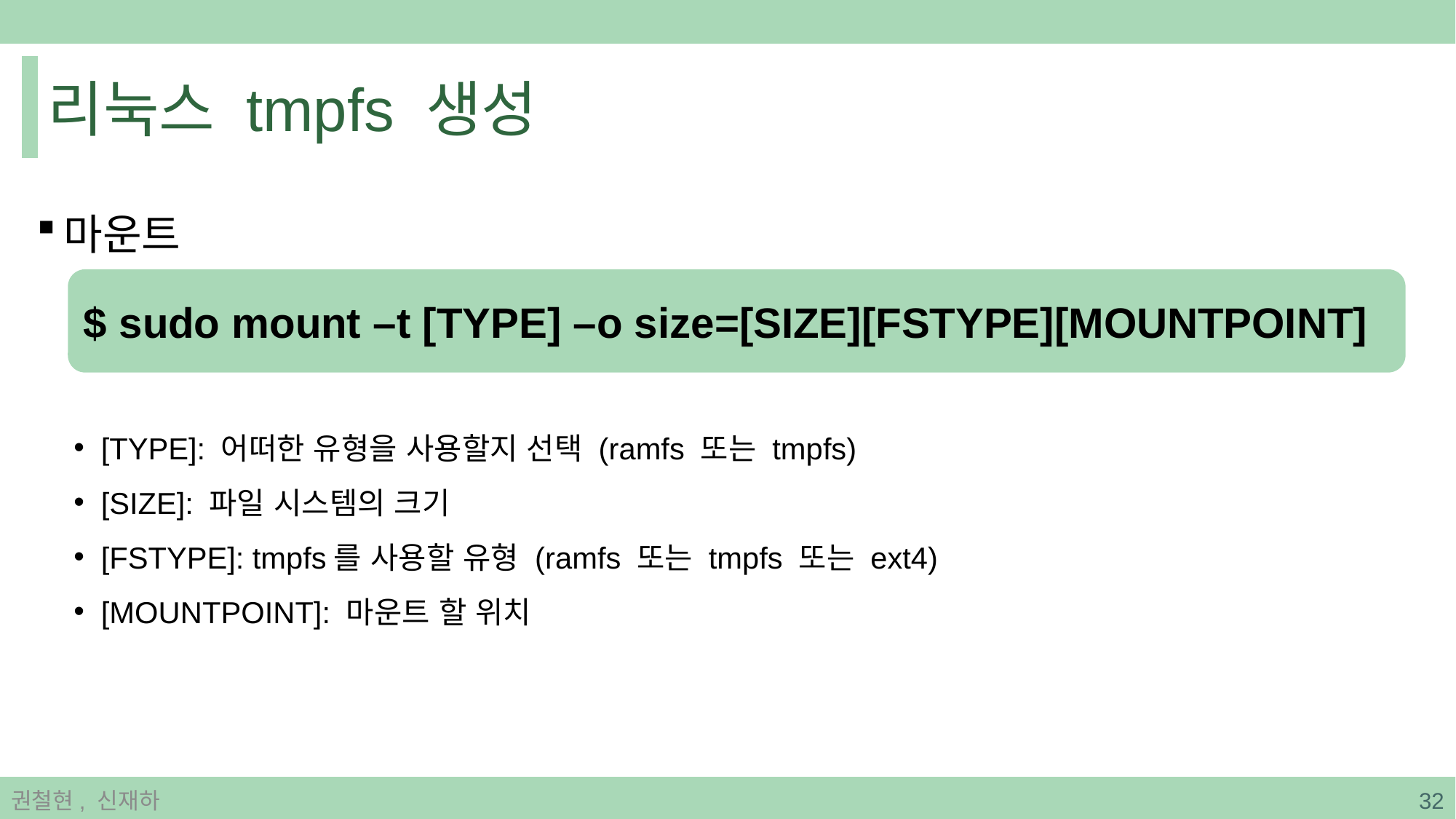

# 리눅스 tmpfs 생성
마운트

[TYPE]: 어떠한 유형을 사용할지 선택 (ramfs 또는 tmpfs)
[SIZE]: 파일 시스템의 크기
[FSTYPE]: tmpfs를 사용할 유형 (ramfs 또는 tmpfs 또는 ext4)
[MOUNTPOINT]: 마운트 할 위치
$ sudo mount –t [TYPE] –o size=[SIZE][FSTYPE][MOUNTPOINT]
권철현, 신재하
32